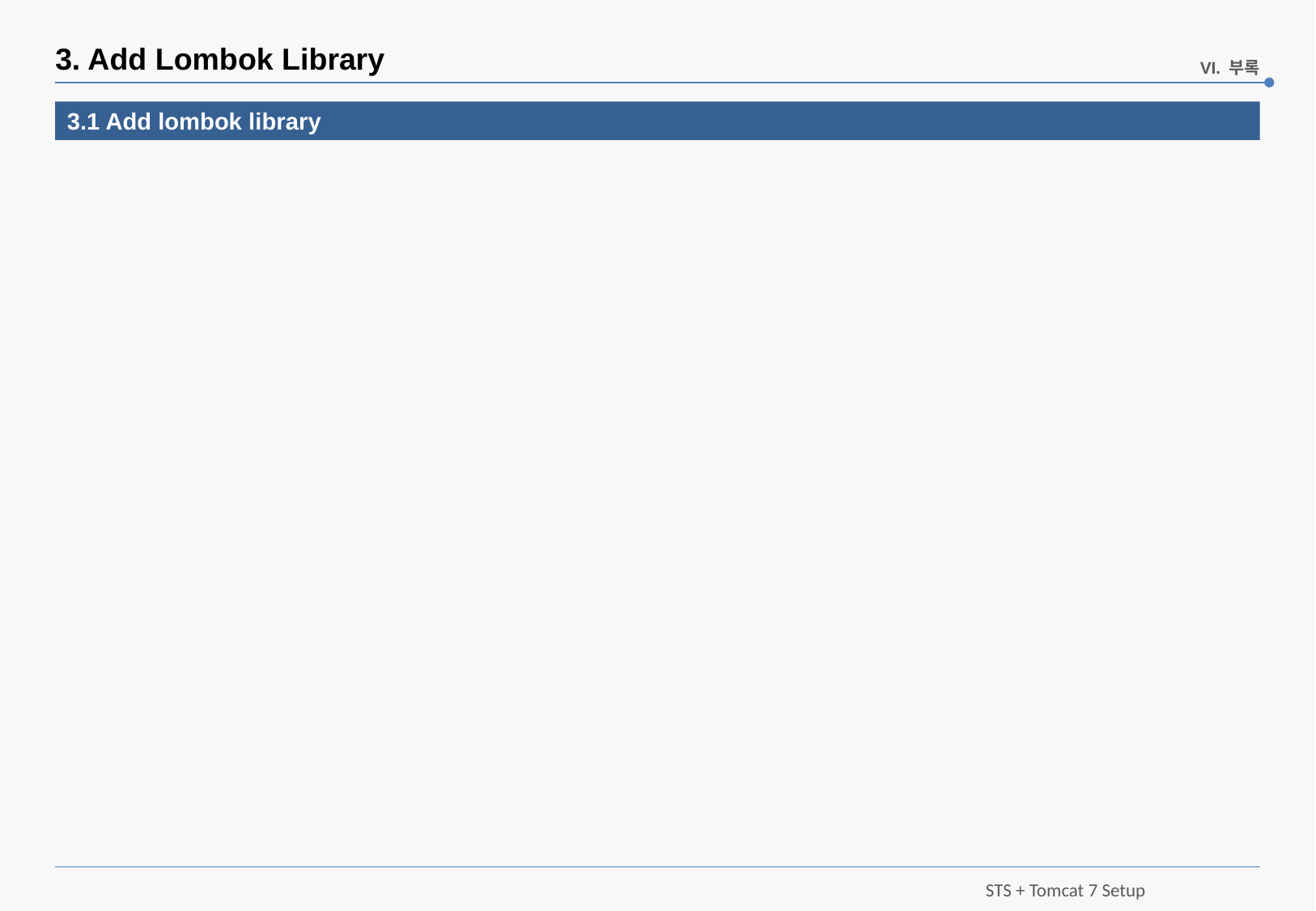

# 3. Add Lombok Library
VI. 부록
3.1 Add lombok library